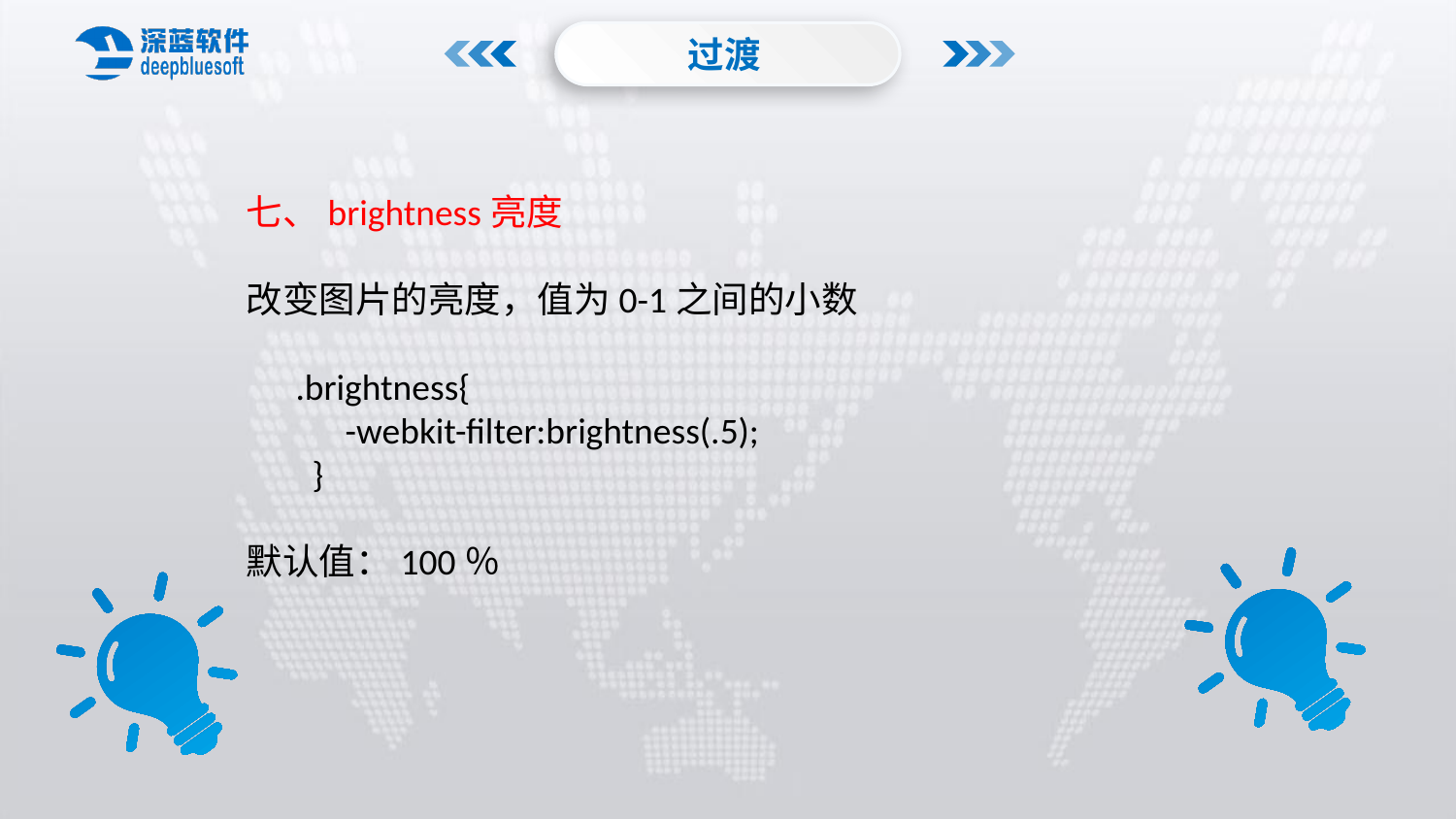

过渡

七、brightness亮度

改变图片的亮度，值为0-1之间的小数

      .brightness{
            -webkit-filter:brightness(.5);
        }

默认值：100％